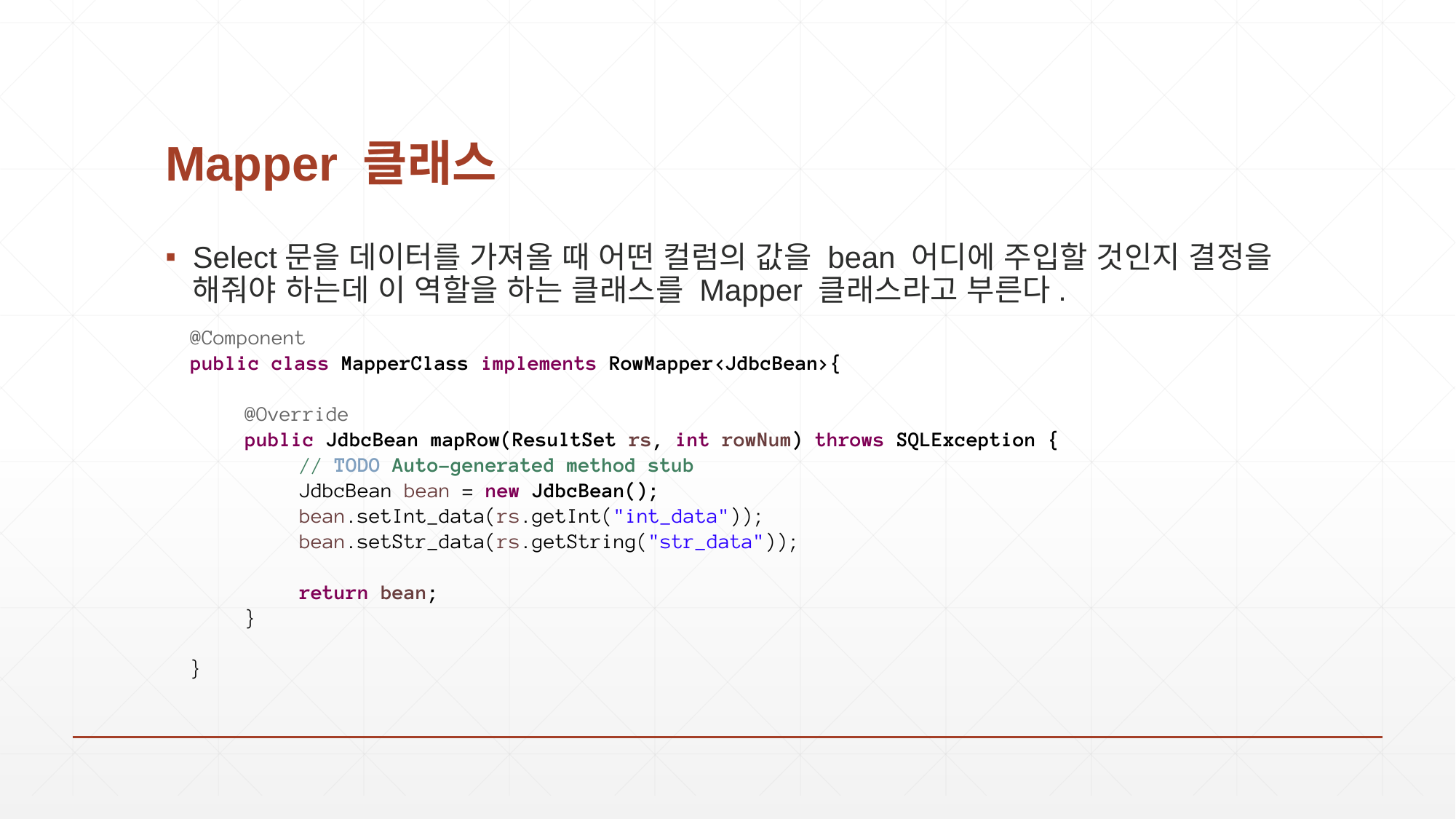

# Mapper 클래스
Select문을 데이터를 가져올 때 어떤 컬럼의 값을 bean 어디에 주입할 것인지 결정을 해줘야 하는데 이 역할을 하는 클래스를 Mapper 클래스라고 부른다.
@Component
public class MapperClass implements RowMapper<JdbcBean>{

@Override
public JdbcBean mapRow(ResultSet rs, int rowNum) throws SQLException {
// TODO Auto-generated method stub
JdbcBean bean = new JdbcBean();
bean.setInt_data(rs.getInt("int_data"));
bean.setStr_data(rs.getString("str_data"));

return bean;
}

}